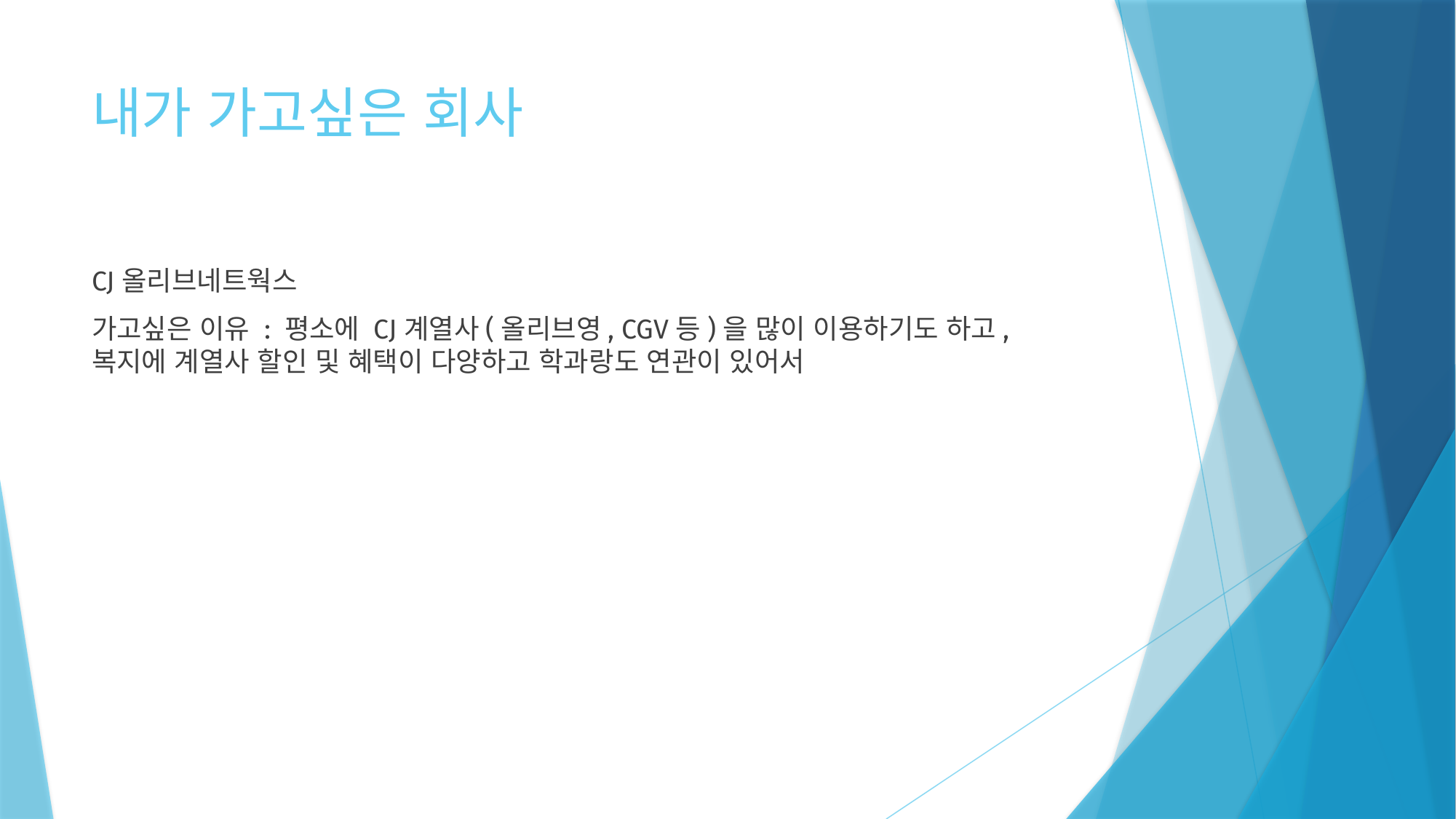

# 내가 가고싶은 회사
CJ올리브네트웍스
가고싶은 이유 : 평소에 CJ계열사(올리브영, CGV등)을 많이 이용하기도 하고, 복지에 계열사 할인 및 혜택이 다양하고 학과랑도 연관이 있어서